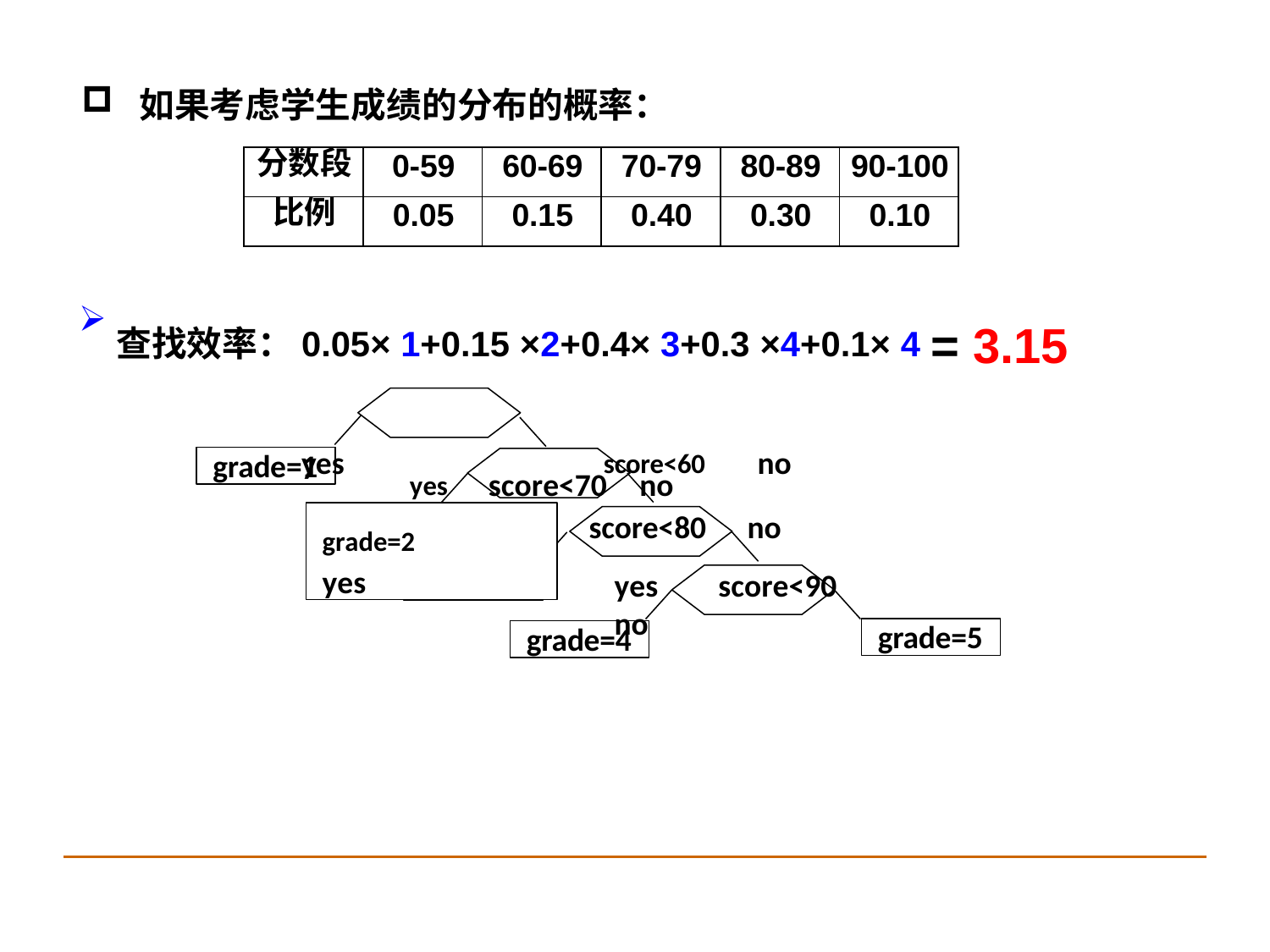

如果考虑学生成绩的分布的概率：
| 分数段 | 0-59 | 60-69 | 70-79 | 80-89 | 90-100 |
| --- | --- | --- | --- | --- | --- |
| 比例 | 0.05 | 0.15 | 0.40 | 0.30 | 0.10 |
查找效率：0.05× 1+0.15 ×2+0.4× 3+0.3 ×4+0.1× 4 = 3.15
yes	score<60	no

yes	score<70	no
grade=1

score<80	no
yes	score<90	no
grade=2	yes

grade=3

grade=5
grade=4